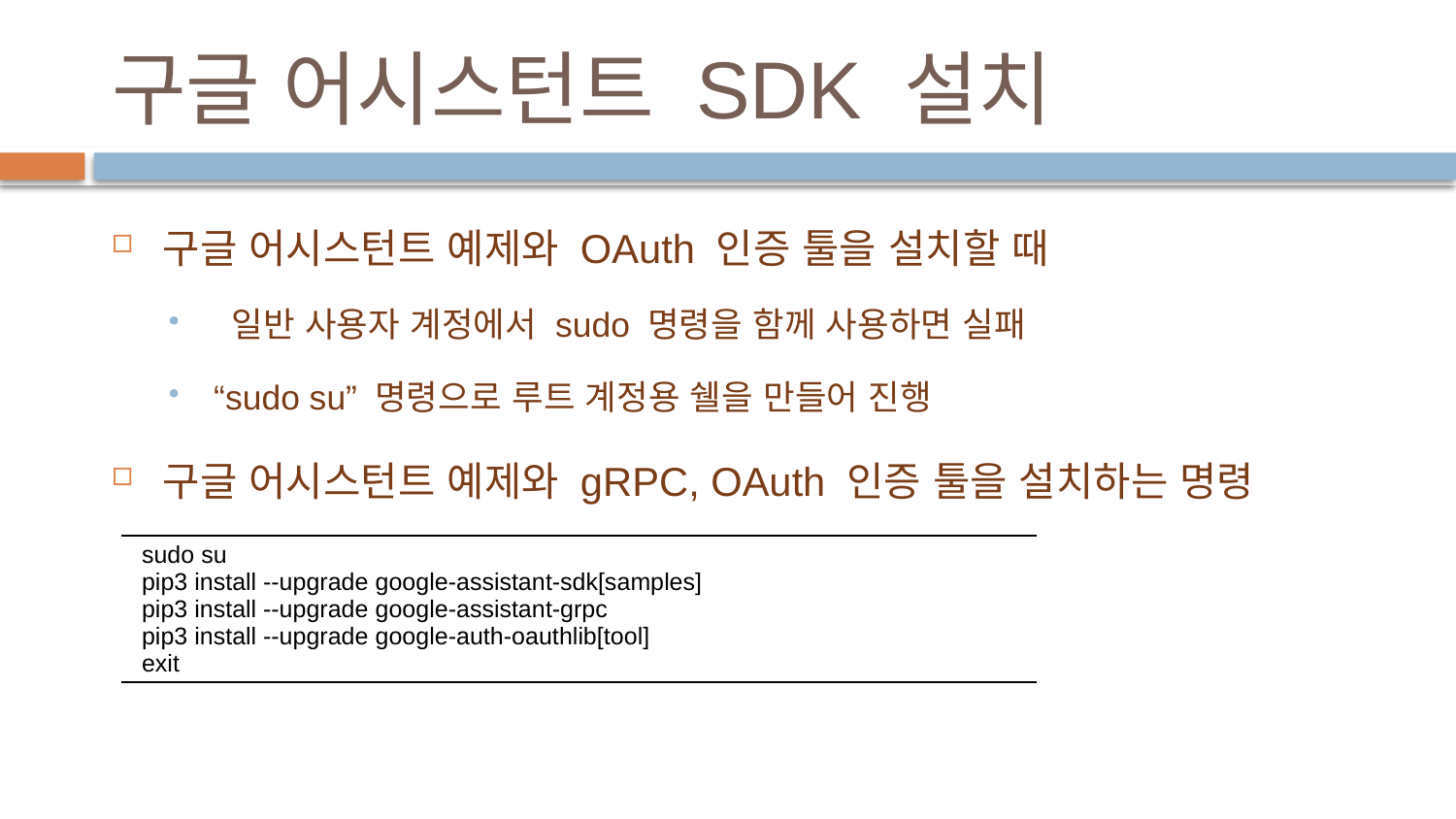

# 구글 어시스턴트 SDK 설치
구글 어시스턴트 예제와 OAuth 인증 툴을 설치할 때
 일반 사용자 계정에서 sudo 명령을 함께 사용하면 실패
“sudo su” 명령으로 루트 계정용 쉘을 만들어 진행
구글 어시스턴트 예제와 gRPC, OAuth 인증 툴을 설치하는 명령

| sudo su pip3 install --upgrade google-assistant-sdk[samples] pip3 install --upgrade google-assistant-grpc pip3 install --upgrade google-auth-oauthlib[tool] exit |
| --- |